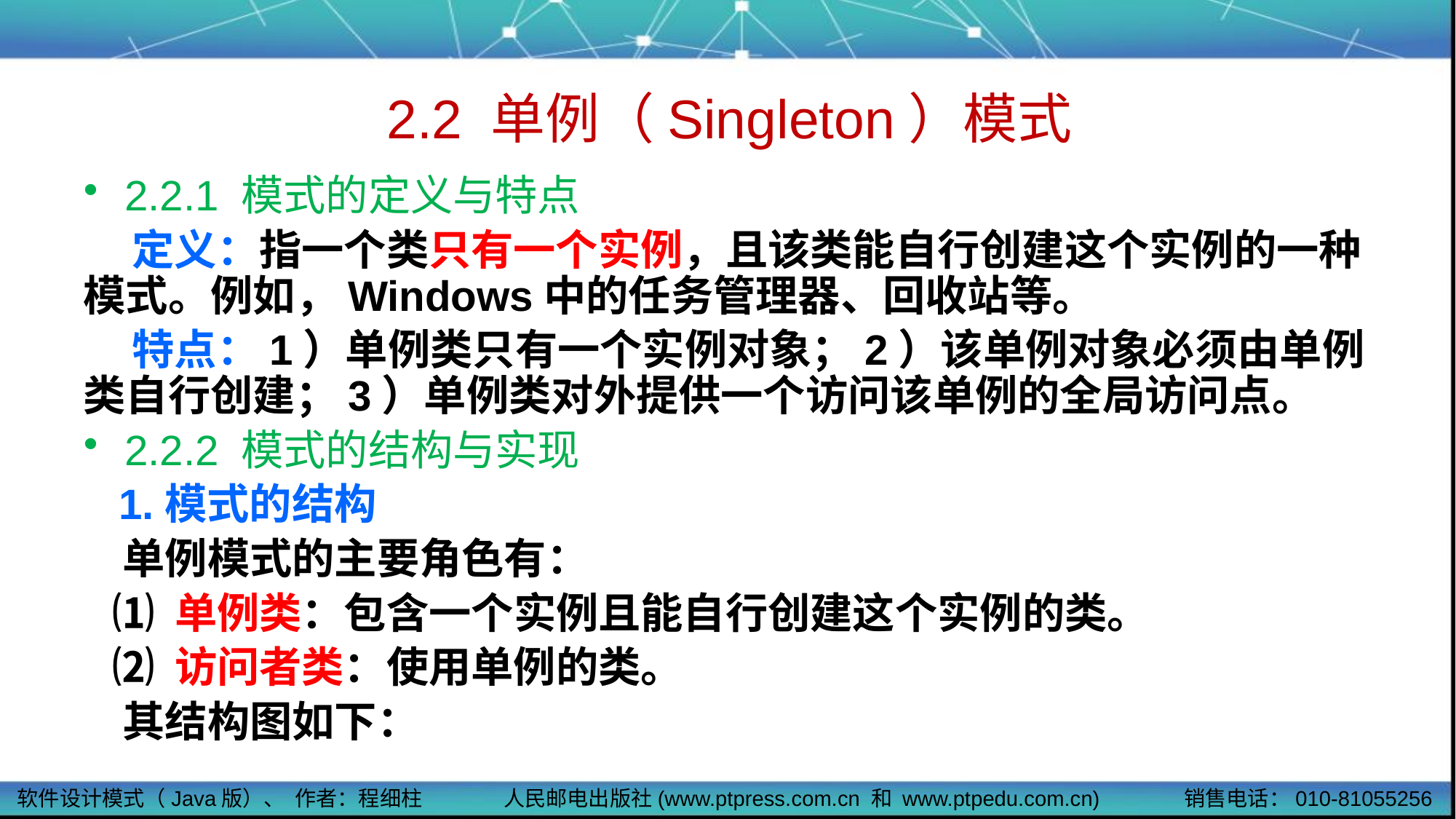

# 2.2 单例（Singleton）模式
2.2.1 模式的定义与特点
    定义：指一个类只有一个实例，且该类能自行创建这个实例的一种模式。例如，Windows中的任务管理器、回收站等。
    特点：1）单例类只有一个实例对象；2）该单例对象必须由单例类自行创建；3）单例类对外提供一个访问该单例的全局访问点。
2.2.2 模式的结构与实现
   1.模式的结构
   单例模式的主要角色有：
   ⑴ 单例类：包含一个实例且能自行创建这个实例的类。
   ⑵ 访问者类：使用单例的类。
   其结构图如下：
软件设计模式（Java版）、  作者：程细柱
人民邮电出版社(www.ptpress.com.cn 和 www.ptpedu.com.cn)
销售电话：010-81055256